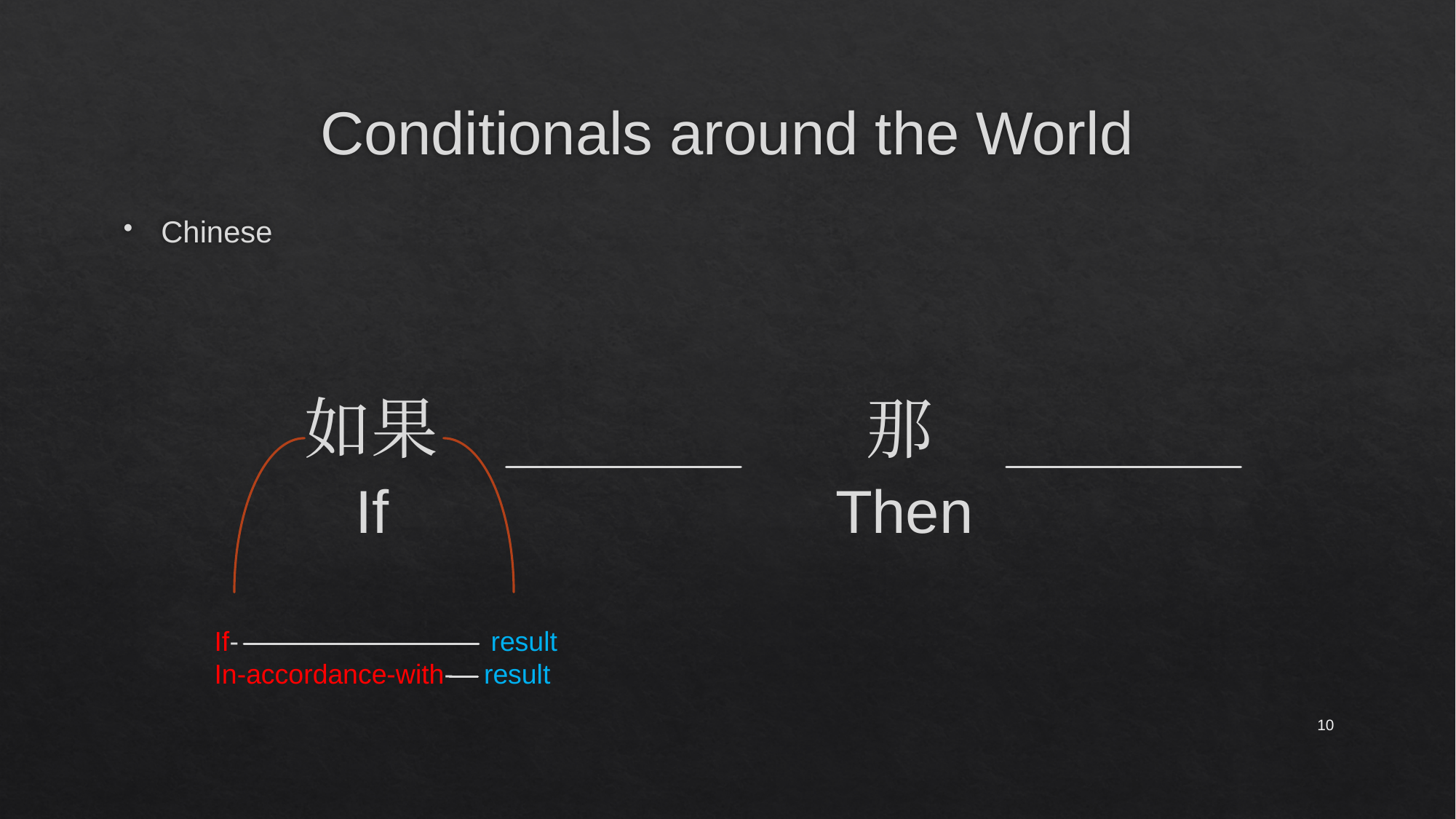

# Conditionals around the World
Chinese
如果
那

If
Then
If-                                 result
In-accordance-with-    result
10